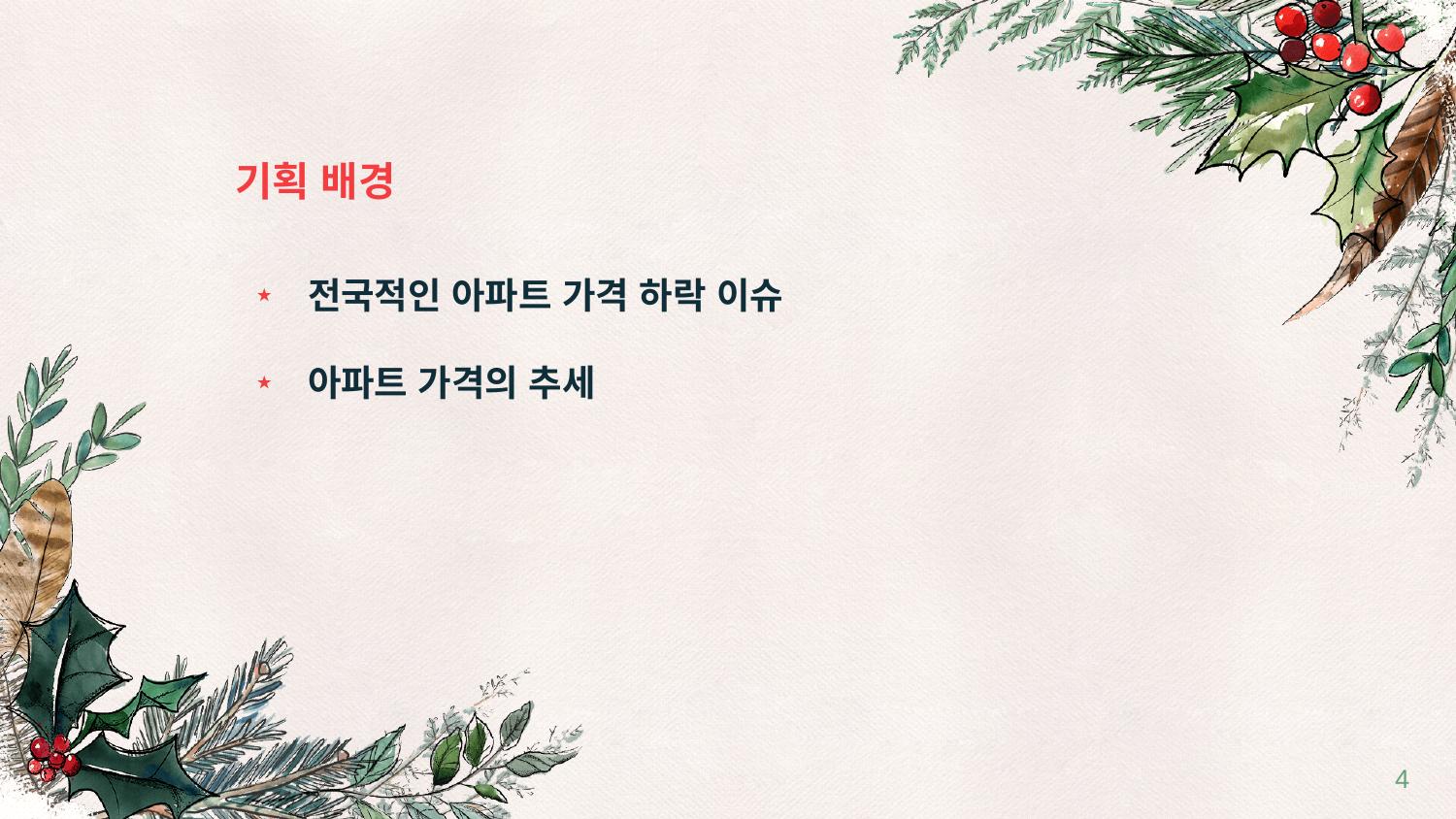

# 기획 배경
전국적인 아파트 가격 하락 이슈
아파트 가격의 추세
4